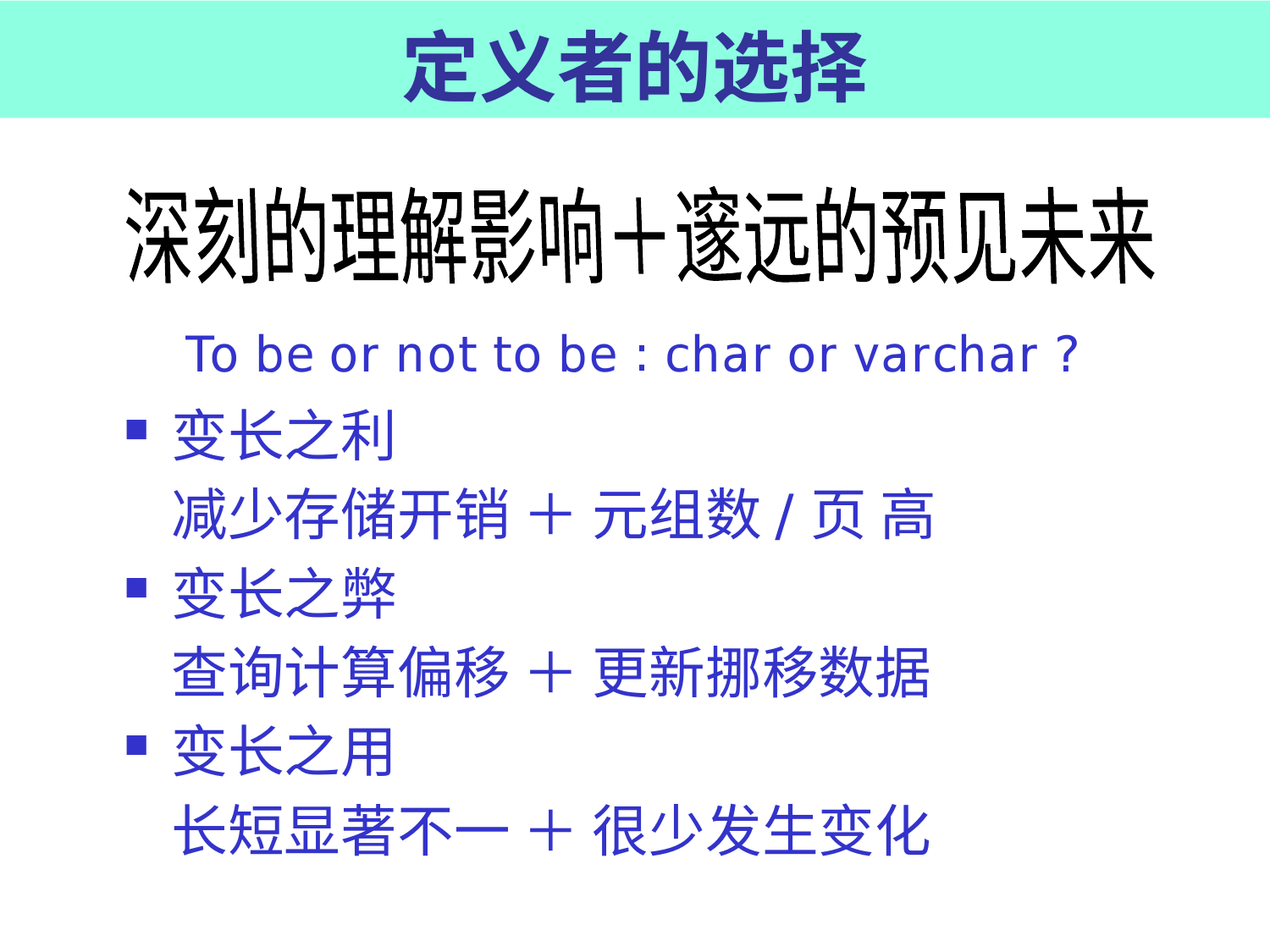

# 定义者的选择
深刻的理解影响＋邃远的预见未来
To be or not to be : char or varchar ?
变长之利
	减少存储开销 ＋ 元组数/页 高
变长之弊
	查询计算偏移 ＋ 更新挪移数据
变长之用
	长短显著不一 ＋ 很少发生变化